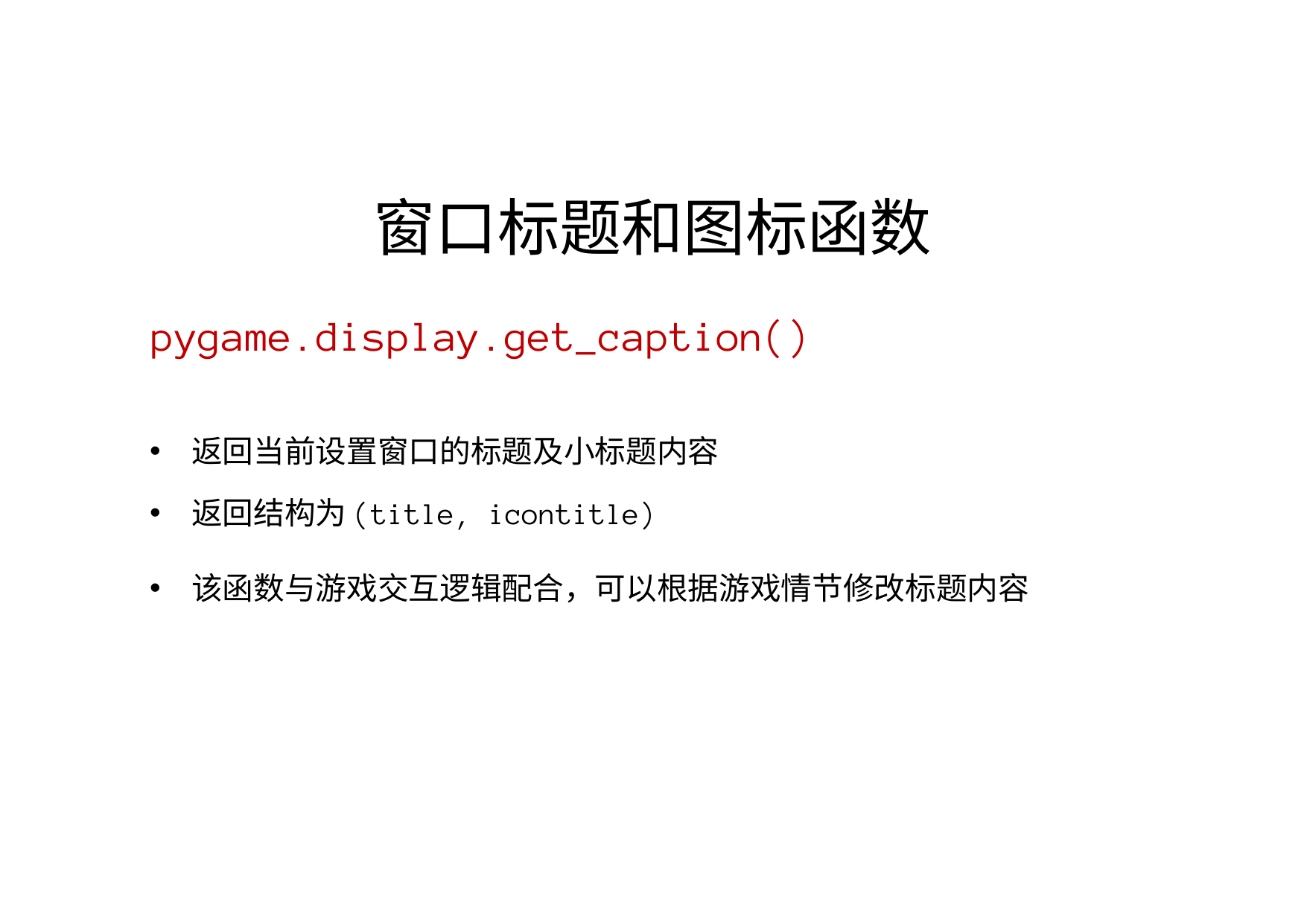

# 窗口标题和图标函数
pygame.display.get_caption()

返回当前设置窗口的标题及小标题内容

返回结构为(title, icontitle)

该函数与游戏交互逻辑配合，可以根据游戏情节修改标题内容